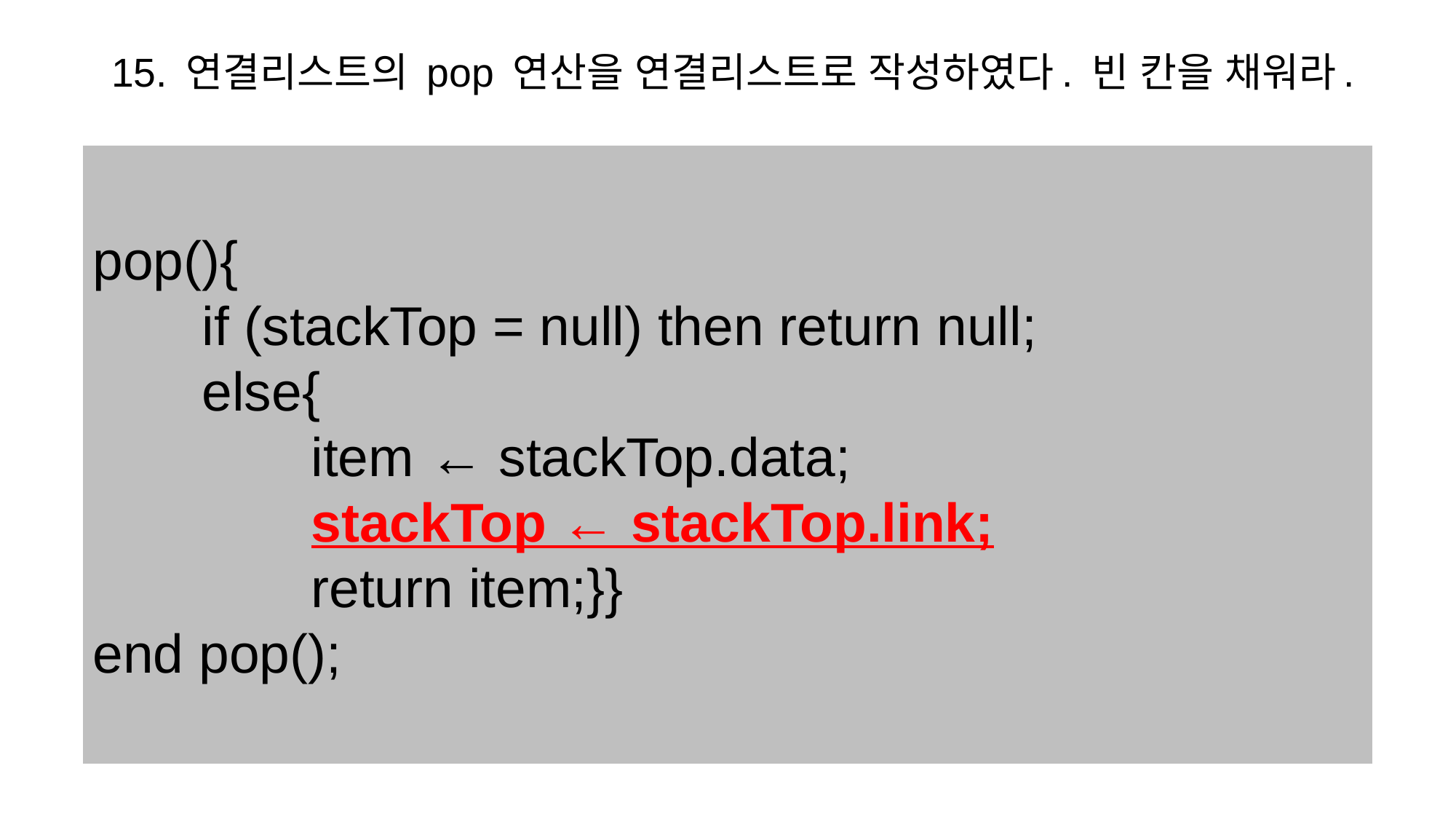

# 15. 연결리스트의 pop 연산을 연결리스트로 작성하였다. 빈 칸을 채워라.
pop(){
	if (stackTop = null) then return null;
	else{
		item ← stackTop.data;
		stackTop ← stackTop.link;
		return item;}}
end pop();